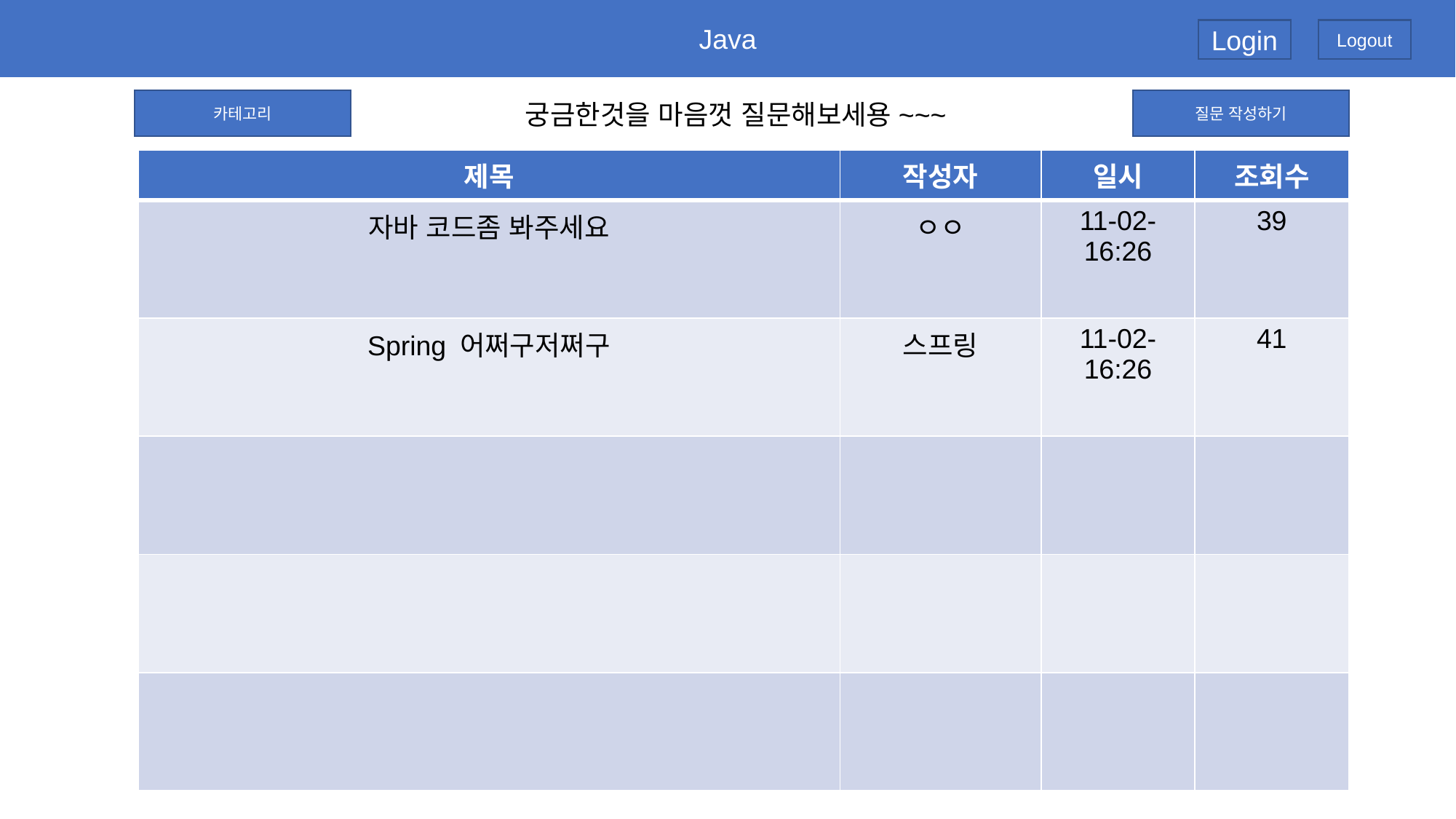

Java
Login
Logout
카테고리
질문 작성하기
궁금한것을 마음껏 질문해보세용~~~
| 제목 | 작성자 | 일시 | 조회수 |
| --- | --- | --- | --- |
| 자바 코드좀 봐주세요 | ㅇㅇ | 11-02-16:26 | 39 |
| Spring 어쩌구저쩌구 | 스프링 | 11-02-16:26 | 41 |
|  |  |  |  |
|  |  |  |  |
|  |  |  |  |